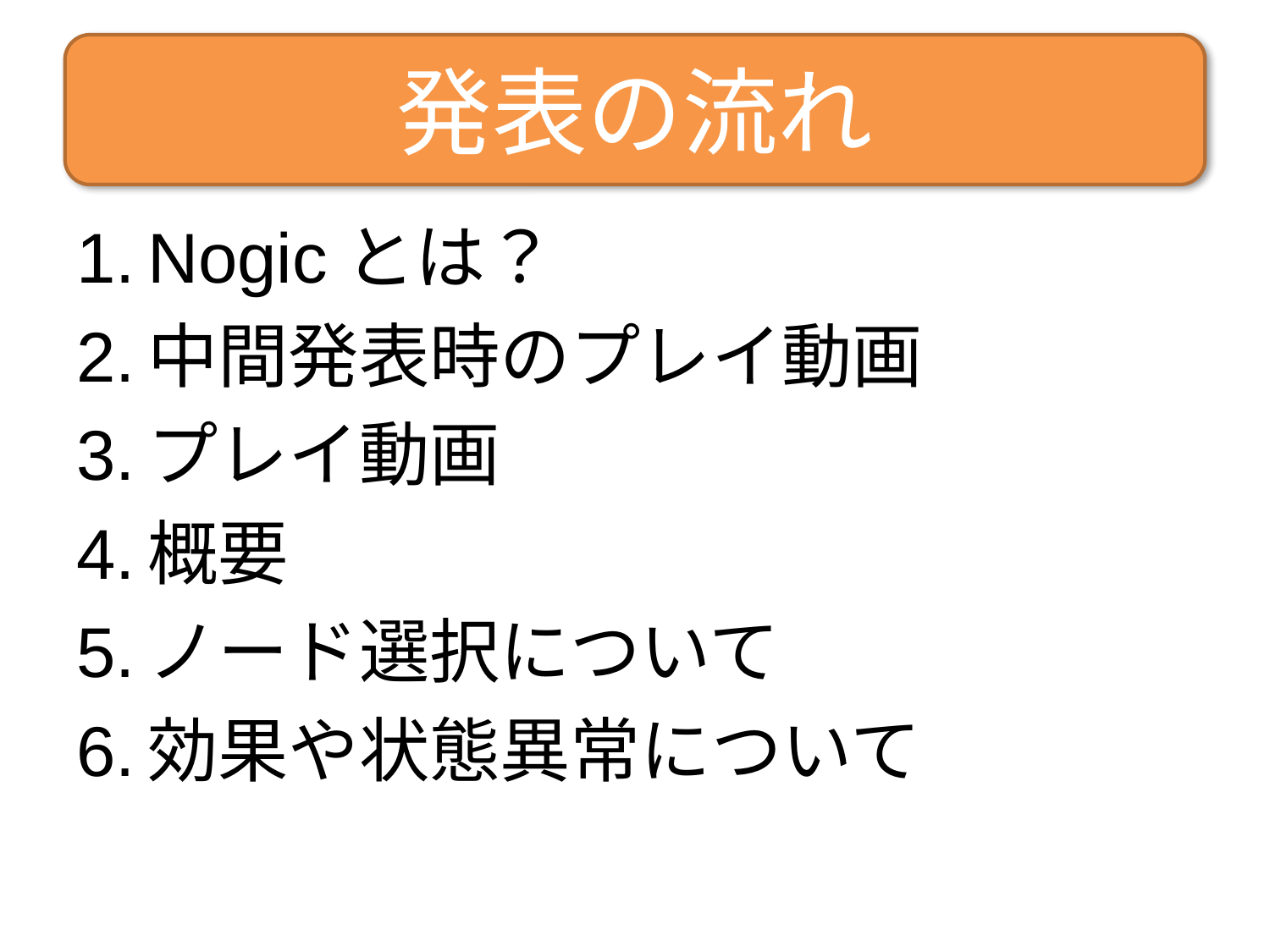

発表の流れ
Nogicとは？
中間発表時のプレイ動画
プレイ動画
概要
ノード選択について
効果や状態異常について